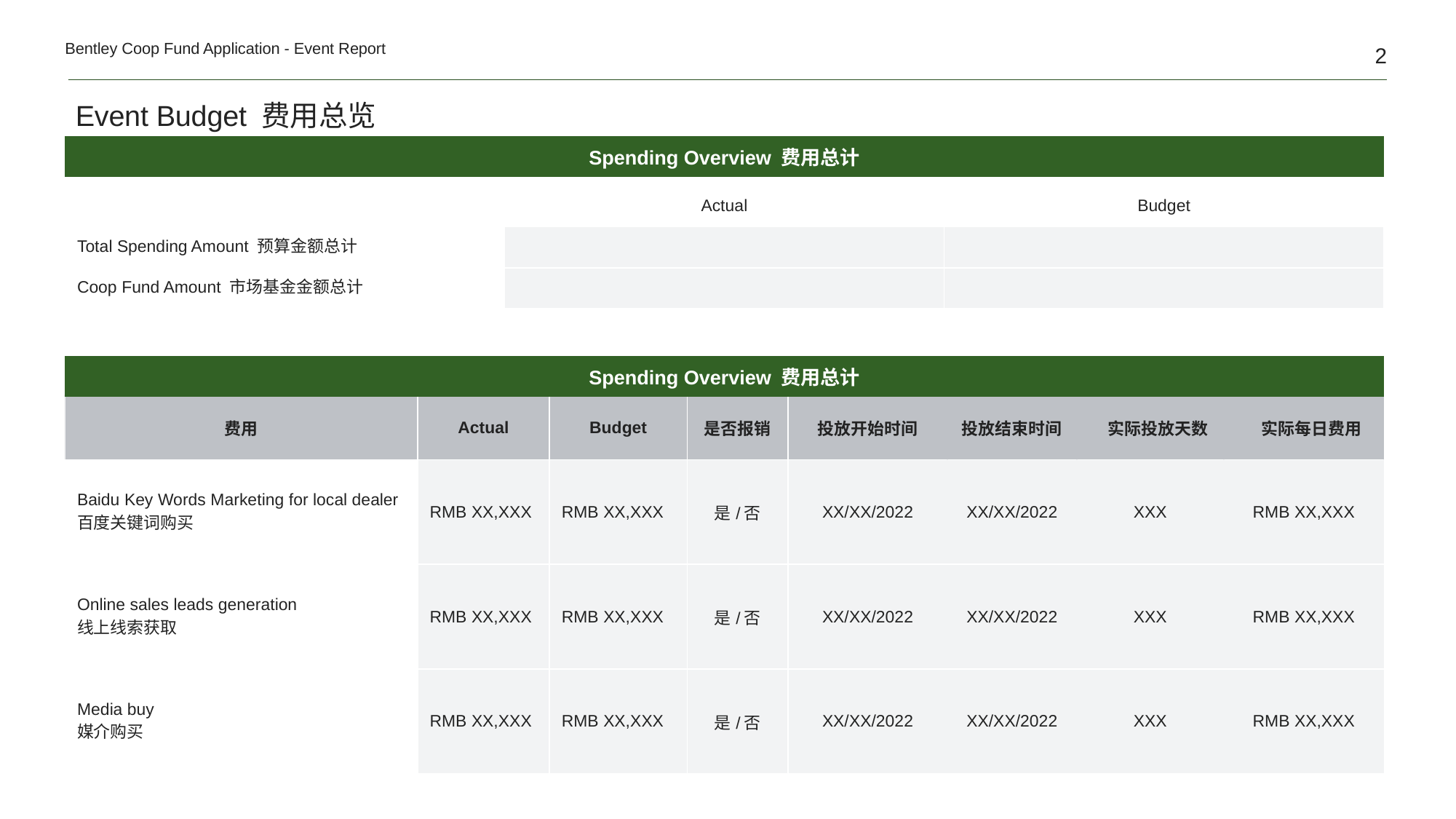

2
Bentley Coop Fund Application - Event Report
# Event Budget 费用总览
| Spending Overview 费用总计 |
| --- |
|  | Actual | Budget |
| --- | --- | --- |
| Total Spending Amount 预算金额总计 |  |  |
| Coop Fund Amount 市场基金金额总计 |  |  |
| Spending Overview 费用总计 |
| --- |
| 费用 | Actual | Budget | 是否报销 | 投放开始时间 | 投放结束时间 | 实际投放天数 |  | 实际每日费用 |
| --- | --- | --- | --- | --- | --- | --- | --- | --- |
| Baidu Key Words Marketing for local dealer 百度关键词购买 | RMB XX,XXX | RMB XX,XXX | 是/否 | XX/XX/2022 | XX/XX/2022 | XXX | RMB XX,XXX |  |
| Online sales leads generation 线上线索获取 | RMB XX,XXX | RMB XX,XXX | 是/否 | XX/XX/2022 | XX/XX/2022 | XXX | RMB XX,XXX |  |
| Media buy 媒介购买 | RMB XX,XXX | RMB XX,XXX | 是/否 | XX/XX/2022 | XX/XX/2022 | XXX | RMB XX,XXX |  |